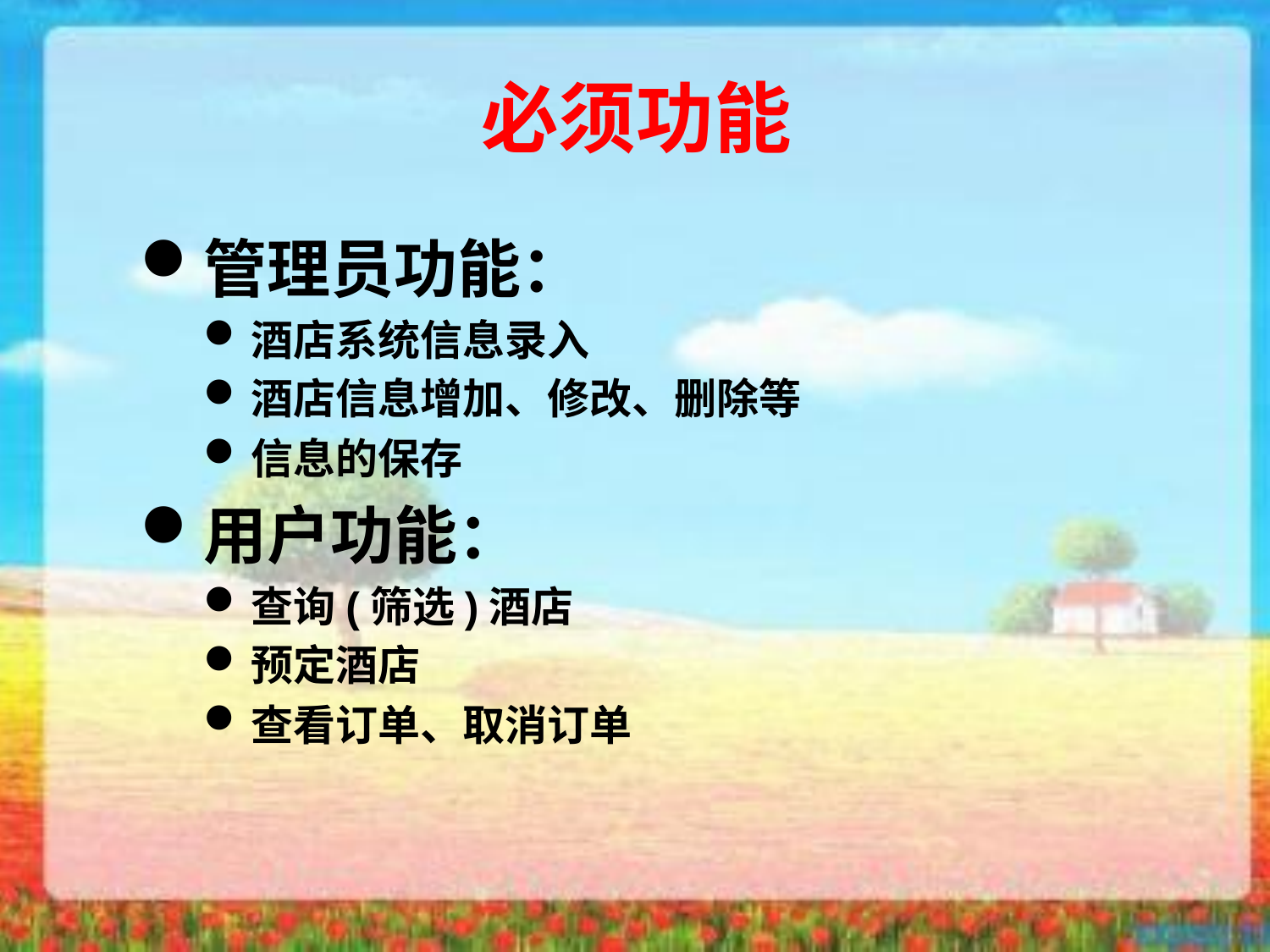

# 必须功能
管理员功能：
酒店系统信息录入
酒店信息增加、修改、删除等
信息的保存
用户功能：
查询(筛选)酒店
预定酒店
查看订单、取消订单